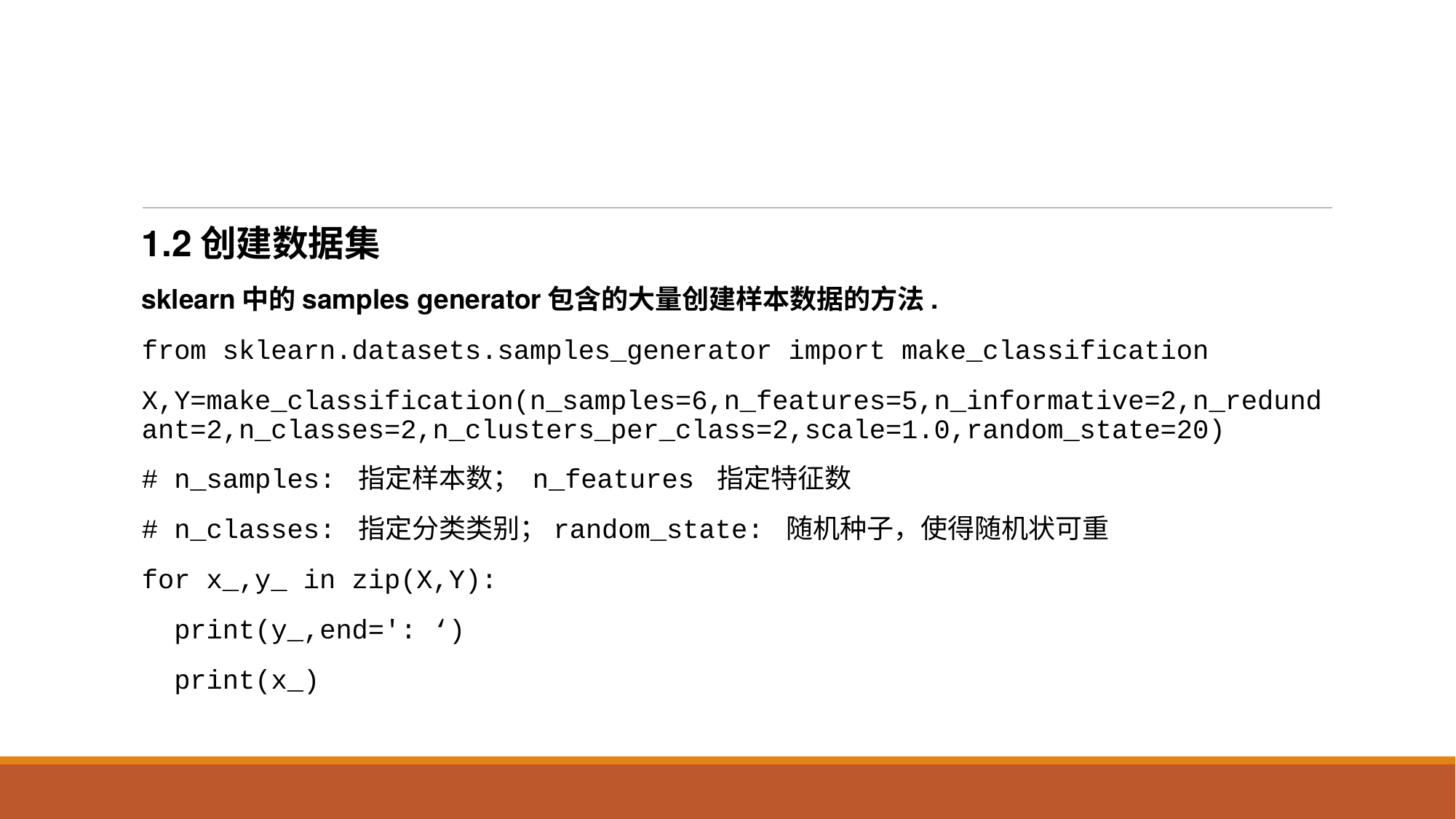

#
1.2创建数据集
sklearn中的samples generator包含的大量创建样本数据的方法.
from sklearn.datasets.samples_generator import make_classification
X,Y=make_classification(n_samples=6,n_features=5,n_informative=2,n_redundant=2,n_classes=2,n_clusters_per_class=2,scale=1.0,random_state=20)
# n_samples: 指定样本数； n_features 指定特征数
# n_classes: 指定分类类别；random_state: 随机种子，使得随机状可重
for x_,y_ in zip(X,Y):
  print(y_,end=': ‘)
  print(x_)